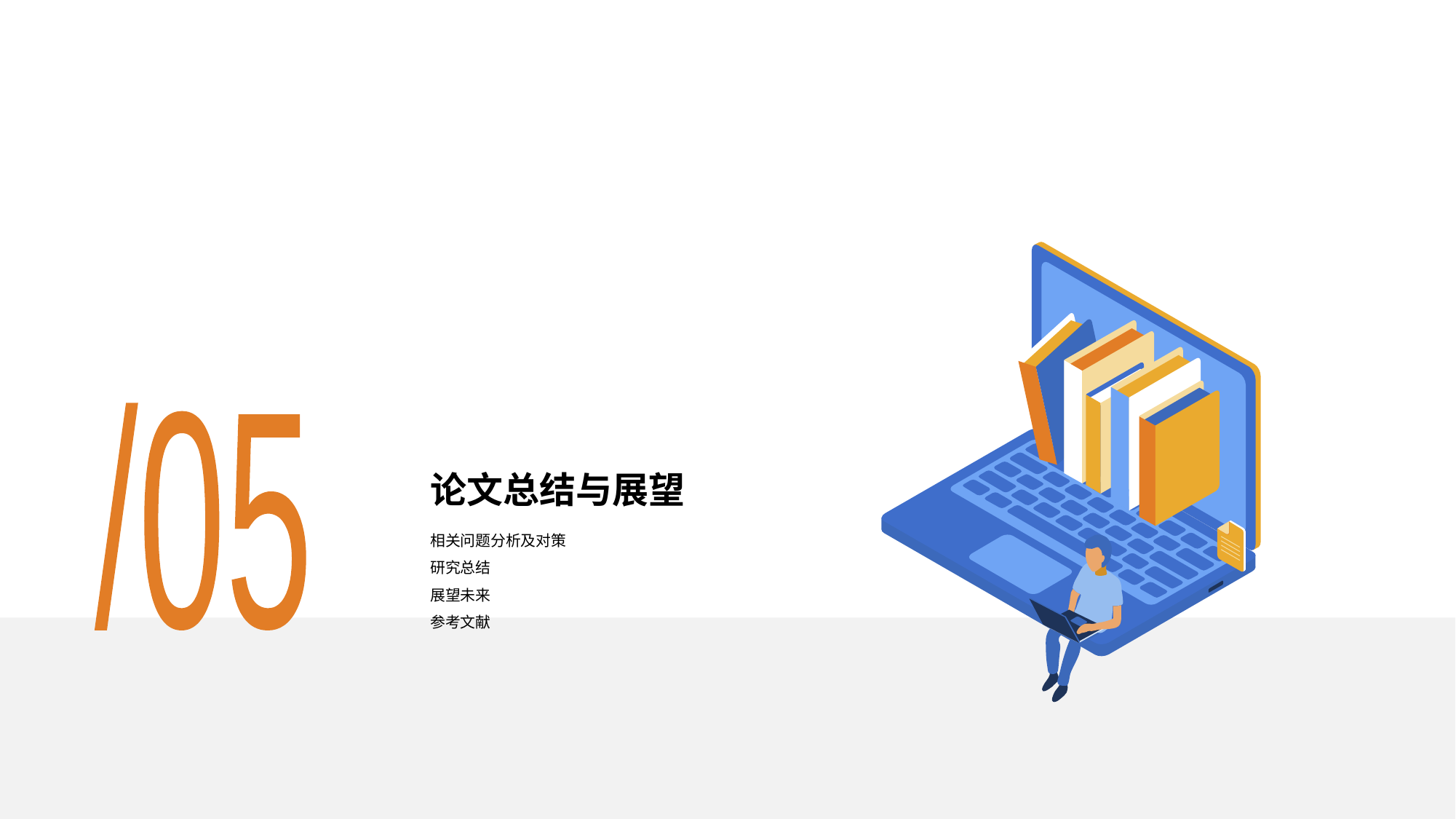

/05
# 论文总结与展望
相关问题分析及对策
研究总结
展望未来
参考文献